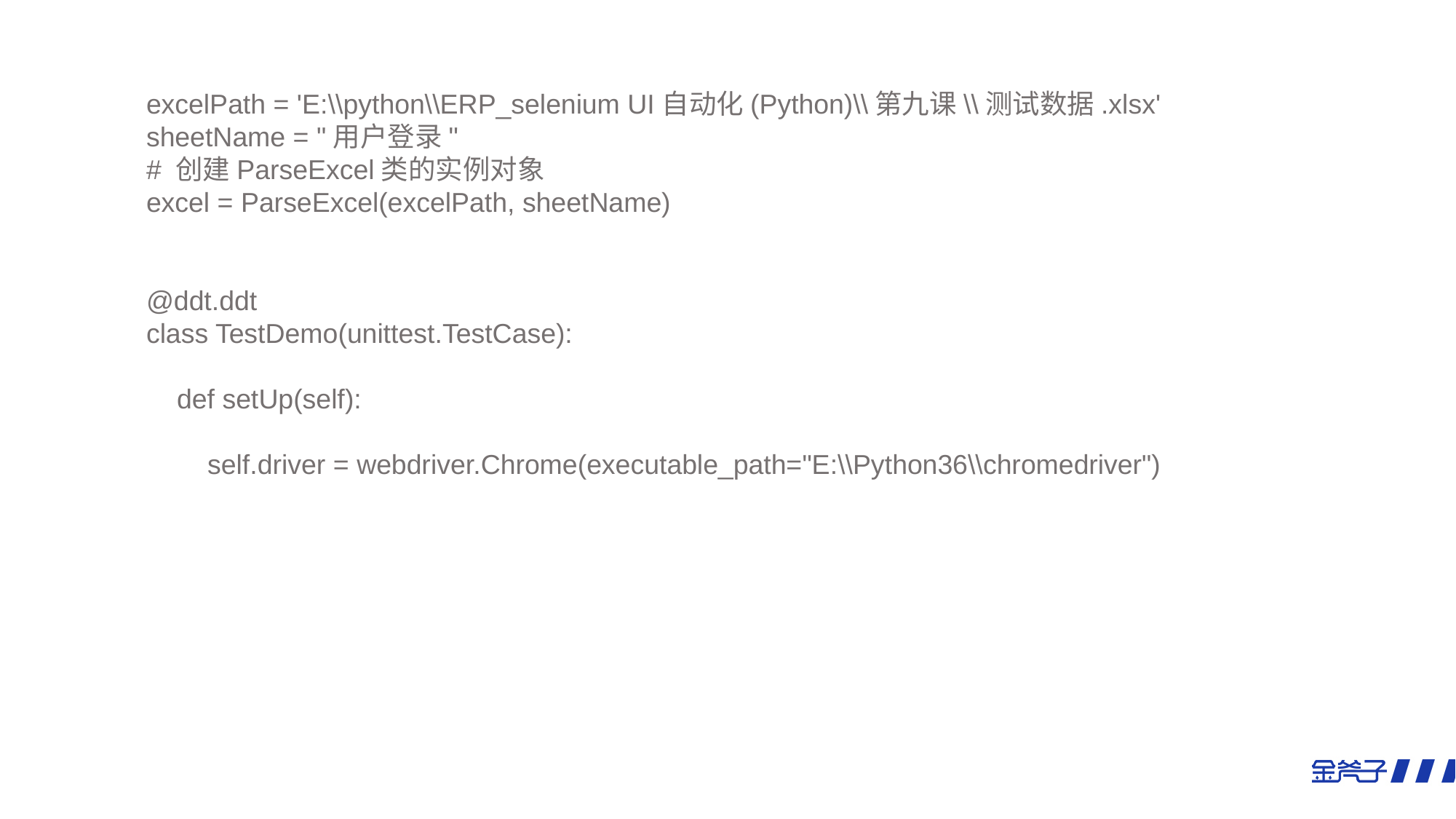

excelPath = 'E:\\python\\ERP_selenium UI自动化(Python)\\第九课\\测试数据.xlsx'
sheetName = "用户登录"
# 创建ParseExcel类的实例对象
excel = ParseExcel(excelPath, sheetName)

@ddt.ddt
class TestDemo(unittest.TestCase):

    def setUp(self):

        self.driver = webdriver.Chrome(executable_path="E:\\Python36\\chromedriver")